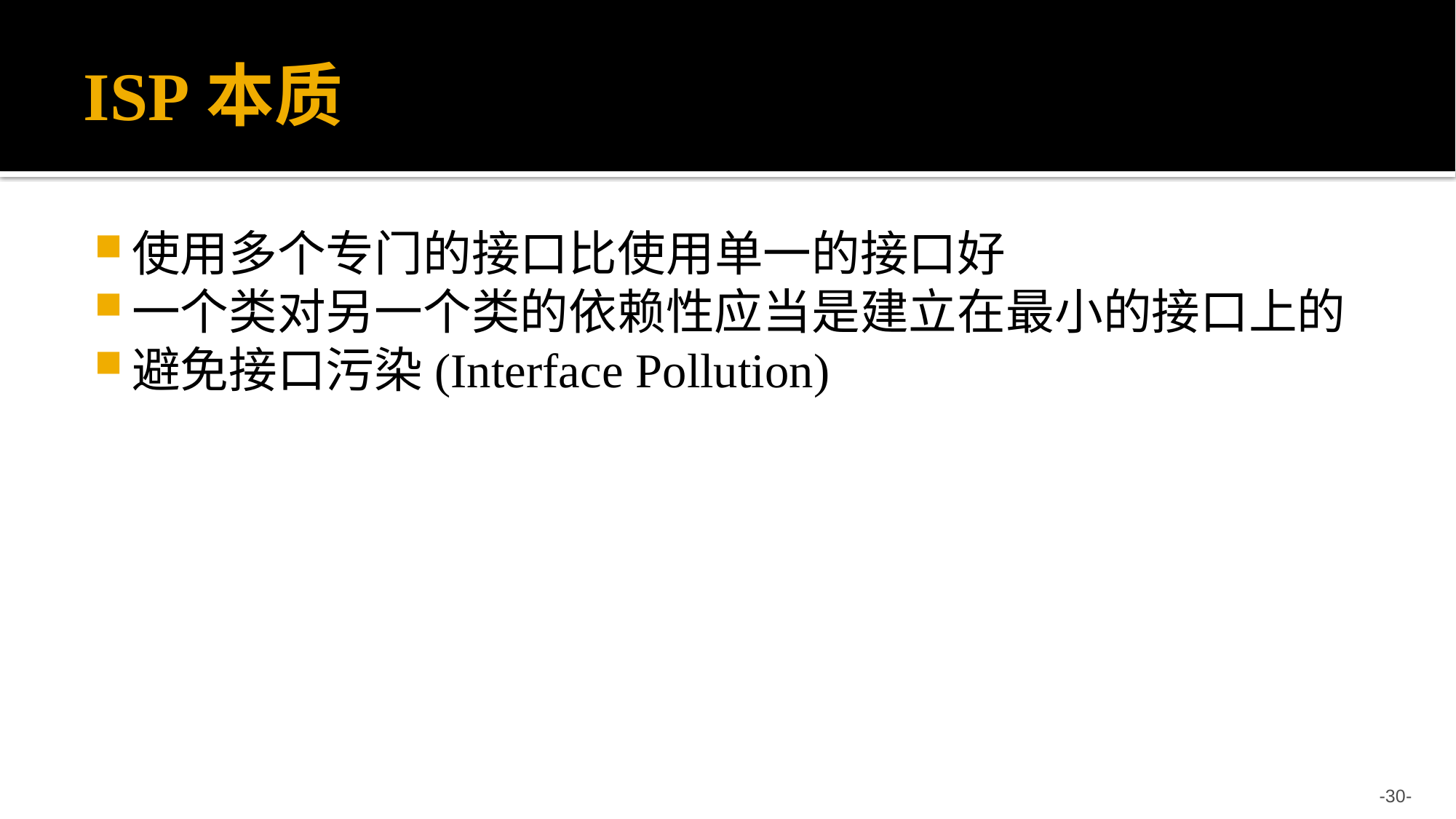

# ISP本质
使用多个专门的接口比使用单一的接口好
一个类对另一个类的依赖性应当是建立在最小的接口上的
避免接口污染(Interface Pollution)
-30-